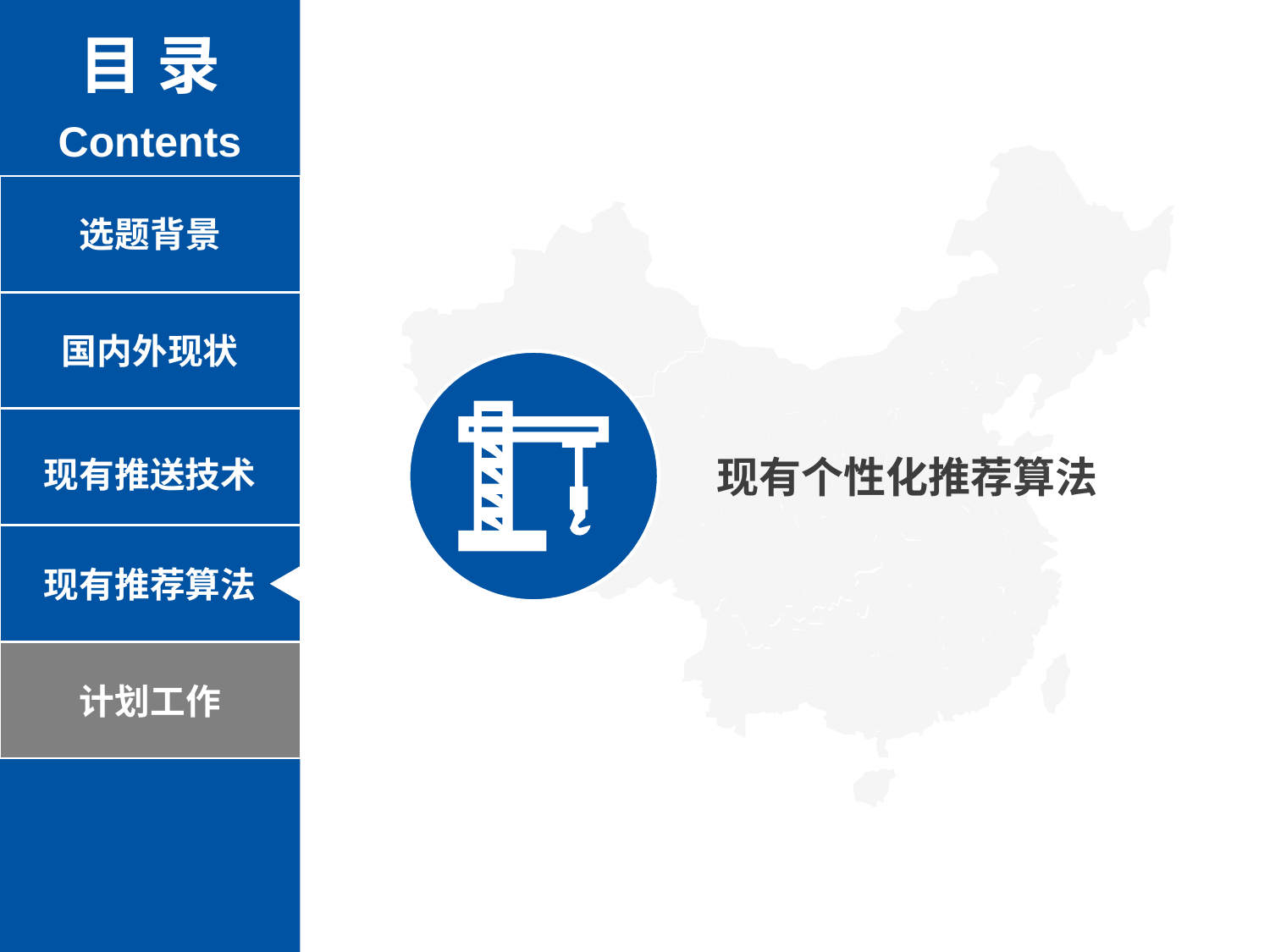

目 录
Contents
选题背景
国内外现状

现有推送技术

现有个性化推荐算法
现有推荐算法

计划工作